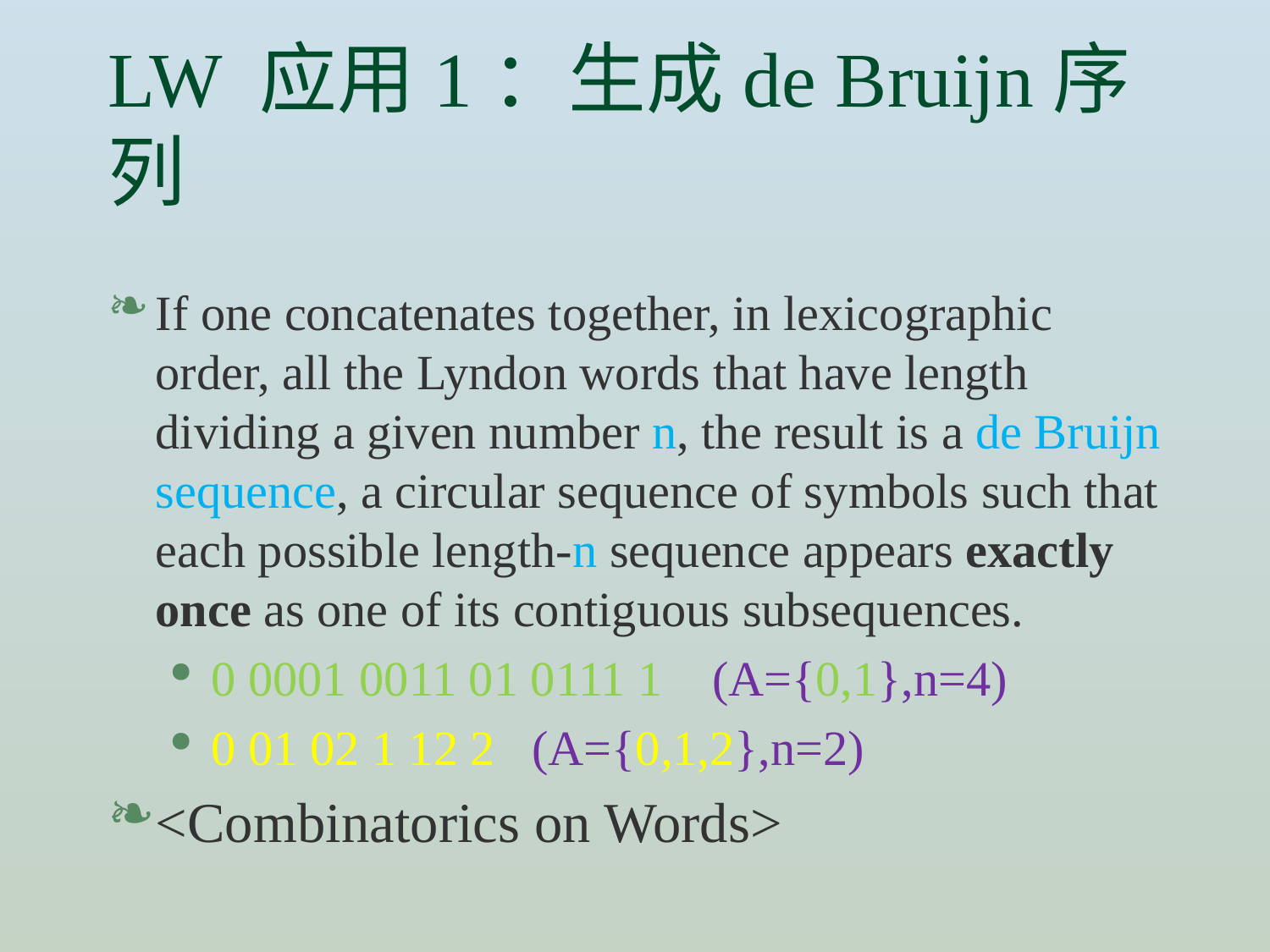

# LW 应用1：生成de Bruijn序列
If one concatenates together, in lexicographic order, all the Lyndon words that have length dividing a given number n, the result is a de Bruijn sequence, a circular sequence of symbols such that each possible length-n sequence appears exactly once as one of its contiguous subsequences.
0 0001 0011 01 0111 1    (A={0,1},n=4)
0 01 02 1 12 2   (A={0,1,2},n=2)
<Combinatorics on Words>